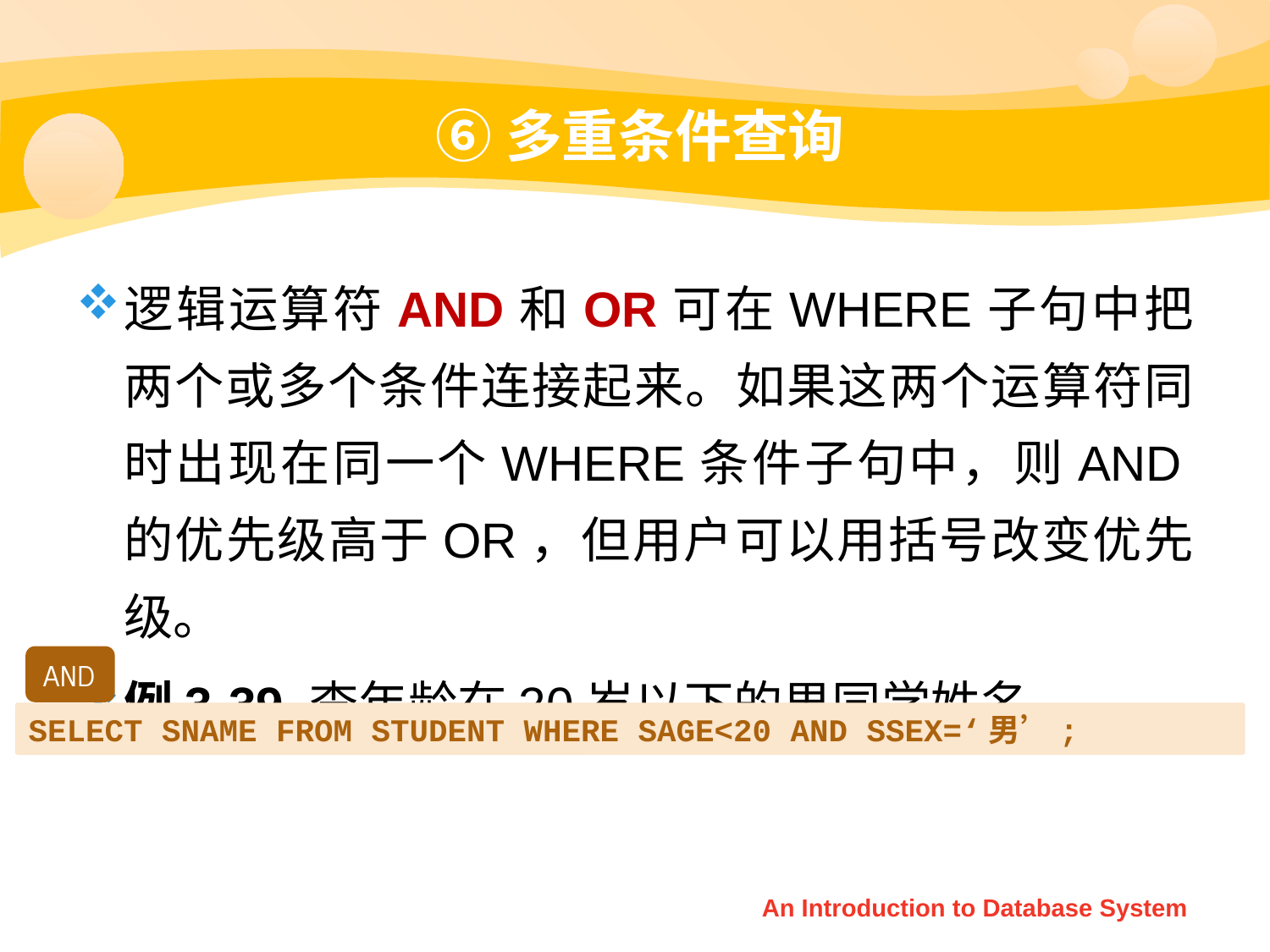

# ⑥多重条件查询
逻辑运算符AND和OR可在WHERE子句中把两个或多个条件连接起来。如果这两个运算符同时出现在同一个WHERE条件子句中，则AND的优先级高于OR，但用户可以用括号改变优先级。
例3-39 查年龄在20岁以下的男同学姓名。
AND
SELECT SNAME FROM STUDENT WHERE SAGE<20 AND SSEX=‘男’;
An Introduction to Database System